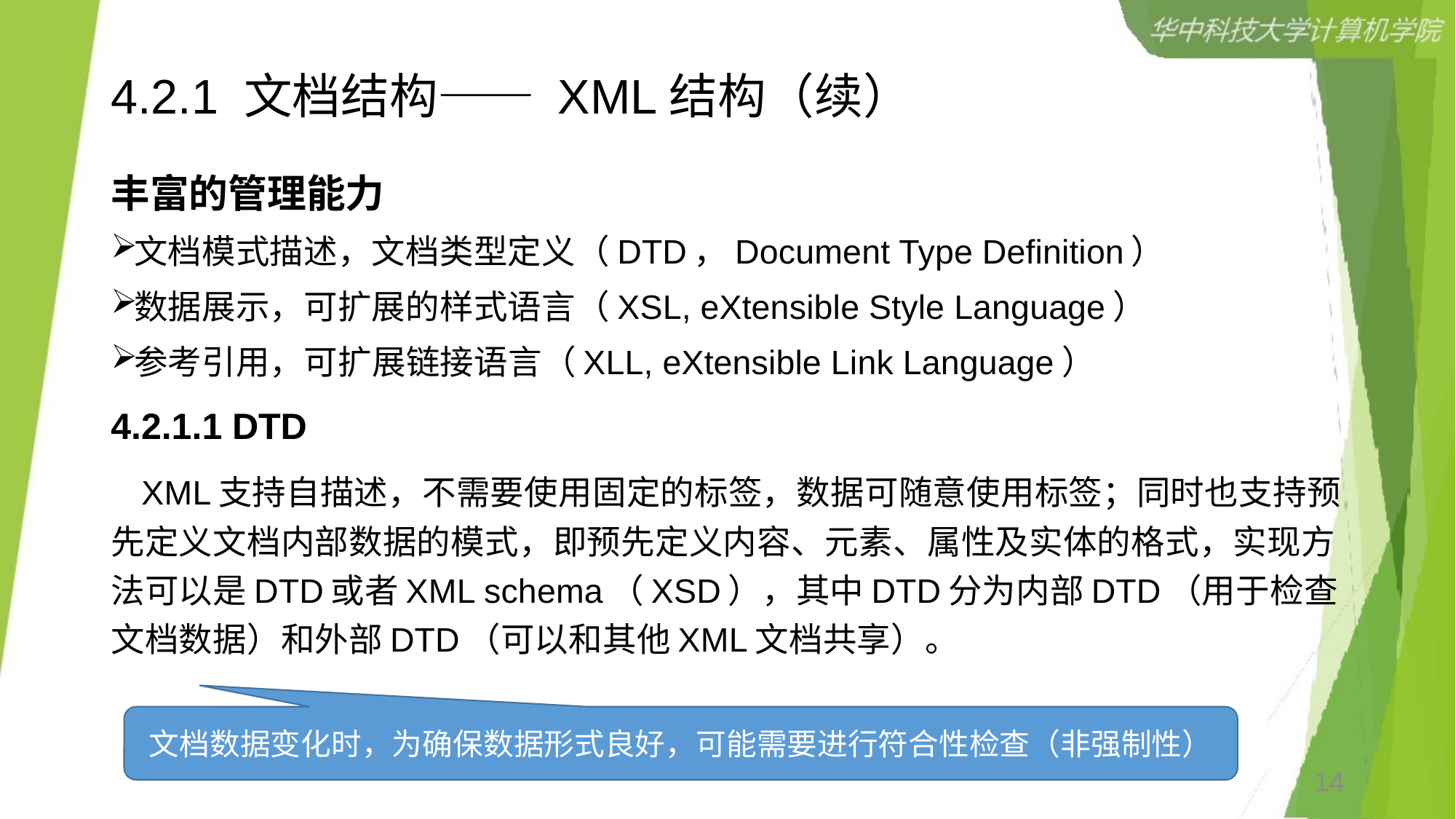

# 4.2.1 文档结构—— XML结构（续）
丰富的管理能力
文档模式描述，文档类型定义（DTD，Document Type Definition）
数据展示，可扩展的样式语言（XSL, eXtensible Style Language）
参考引用，可扩展链接语言（XLL, eXtensible Link Language）
4.2.1.1 DTD
   XML支持自描述，不需要使用固定的标签，数据可随意使用标签；同时也支持预先定义文档内部数据的模式，即预先定义内容、元素、属性及实体的格式，实现方法可以是DTD或者XML schema（XSD），其中DTD分为内部DTD（用于检查文档数据）和外部DTD（可以和其他XML文档共享）。
文档数据变化时，为确保数据形式良好，可能需要进行符合性检查（非强制性）
14